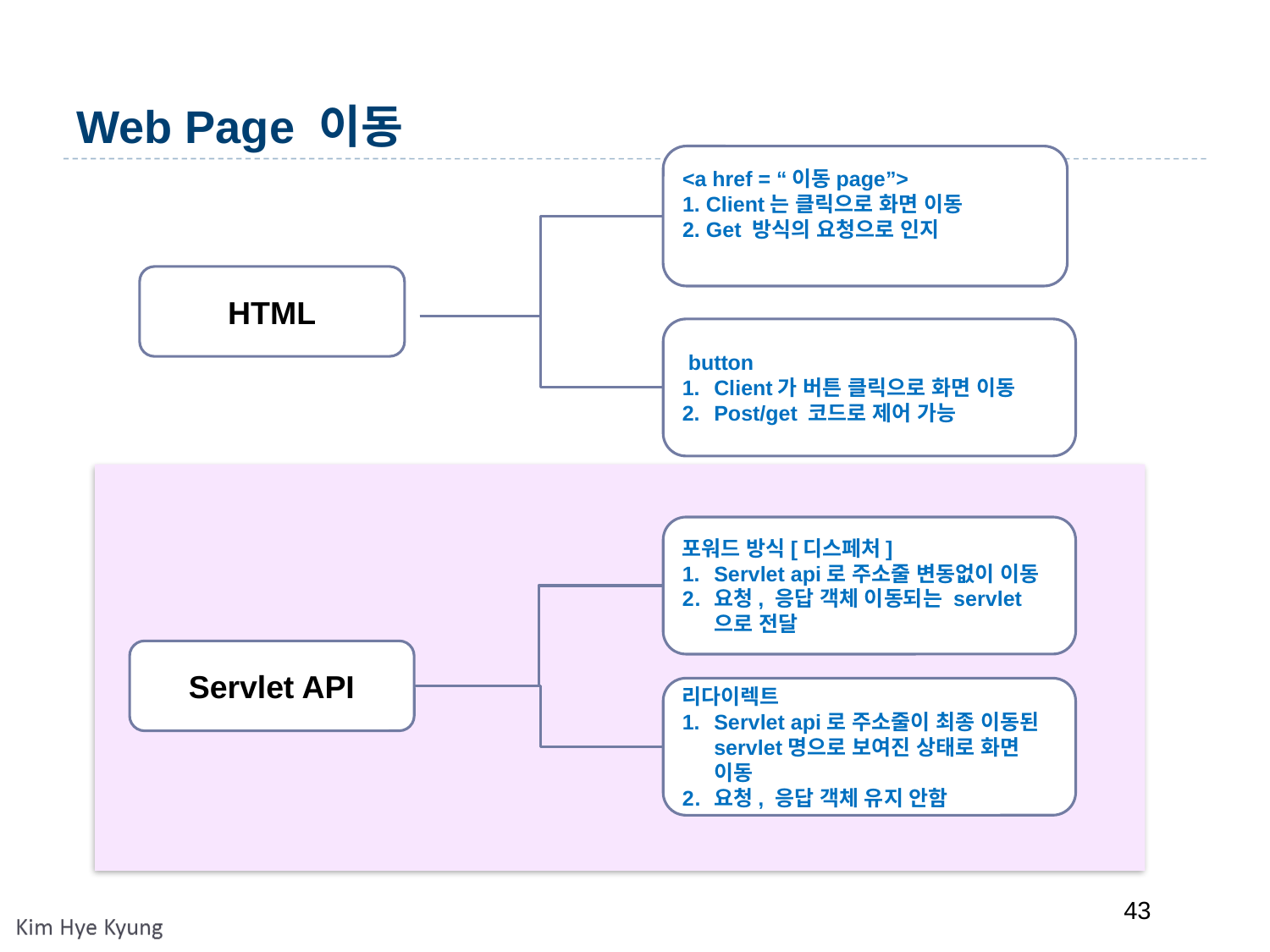

# Web Page 이동
<a href = “이동page”>
1. Client는 클릭으로 화면 이동
2. Get 방식의 요청으로 인지

HTML
 button
Client가 버튼 클릭으로 화면 이동
Post/get 코드로 제어 가능

포워드 방식[디스페처]
Servlet api로 주소줄 변동없이 이동
요청, 응답 객체 이동되는 servlet으로 전달
Servlet API
리다이렉트
Servlet api로 주소줄이 최종 이동된 servlet명으로 보여진 상태로 화면 이동
요청, 응답 객체 유지 안함
43